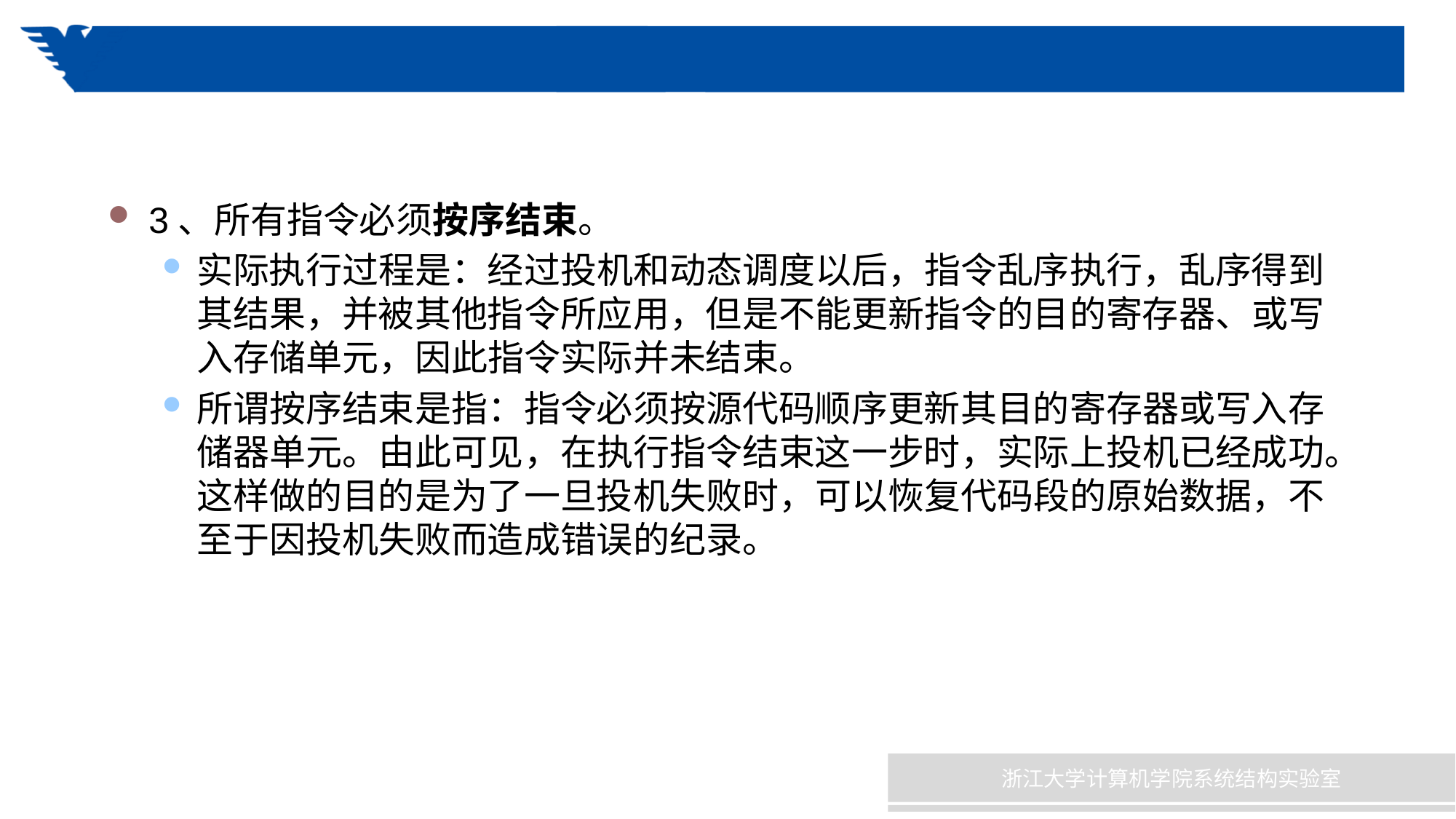

#
3、所有指令必须按序结束。
实际执行过程是：经过投机和动态调度以后，指令乱序执行，乱序得到其结果，并被其他指令所应用，但是不能更新指令的目的寄存器、或写入存储单元，因此指令实际并未结束。
所谓按序结束是指：指令必须按源代码顺序更新其目的寄存器或写入存储器单元。由此可见，在执行指令结束这一步时，实际上投机已经成功。这样做的目的是为了一旦投机失败时，可以恢复代码段的原始数据，不至于因投机失败而造成错误的纪录。